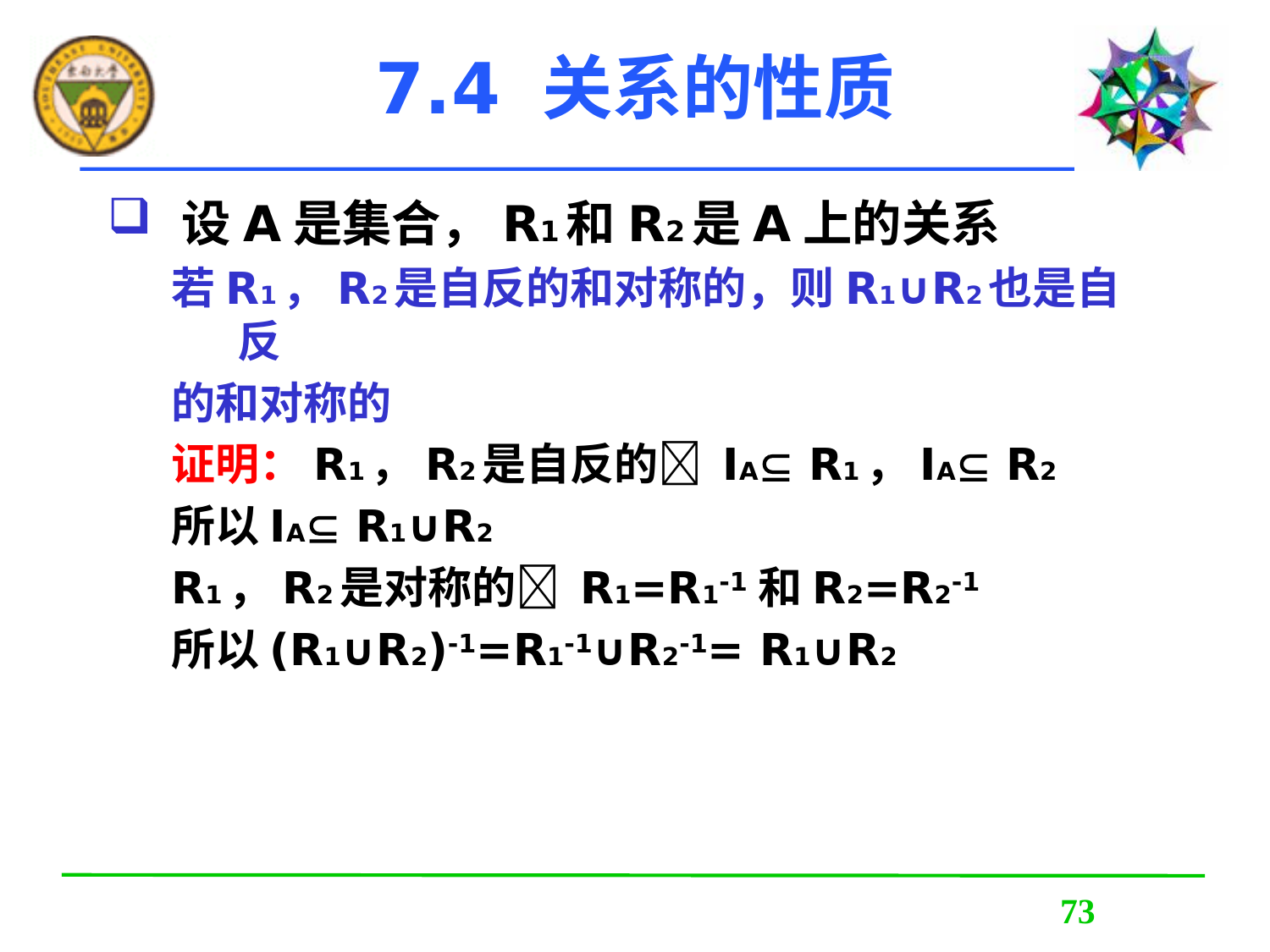

# 7.4 关系的性质
设A是集合，R1和R2是A上的关系
若R1，R2是自反的和对称的，则R1∪R2也是自反
的和对称的
证明：R1，R2是自反的⇒ IA⊆ R1，IA⊆ R2
所以IA⊆ R1∪R2
R1，R2是对称的⇒ R1=R1-1和R2=R2-1
所以(R1∪R2)-1=R1-1∪R2-1= R1∪R2